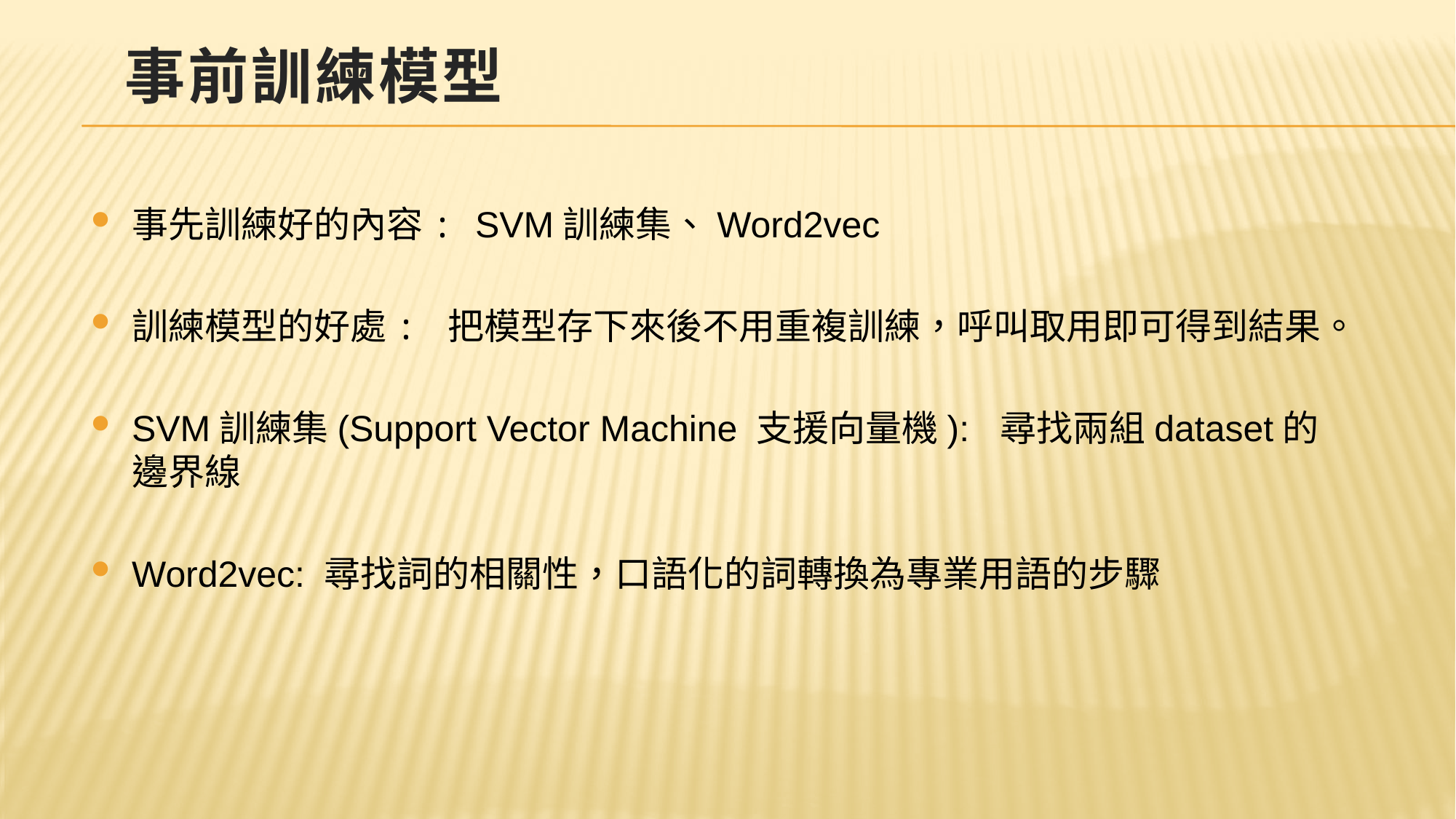

事前訓練模型
事先訓練好的內容: SVM訓練集、Word2vec

訓練模型的好處: 把模型存下來後不用重複訓練，呼叫取用即可得到結果。

SVM訓練集(Support Vector Machine 支援向量機): 尋找兩組dataset的邊界線

Word2vec: 尋找詞的相關性，口語化的詞轉換為專業用語的步驟